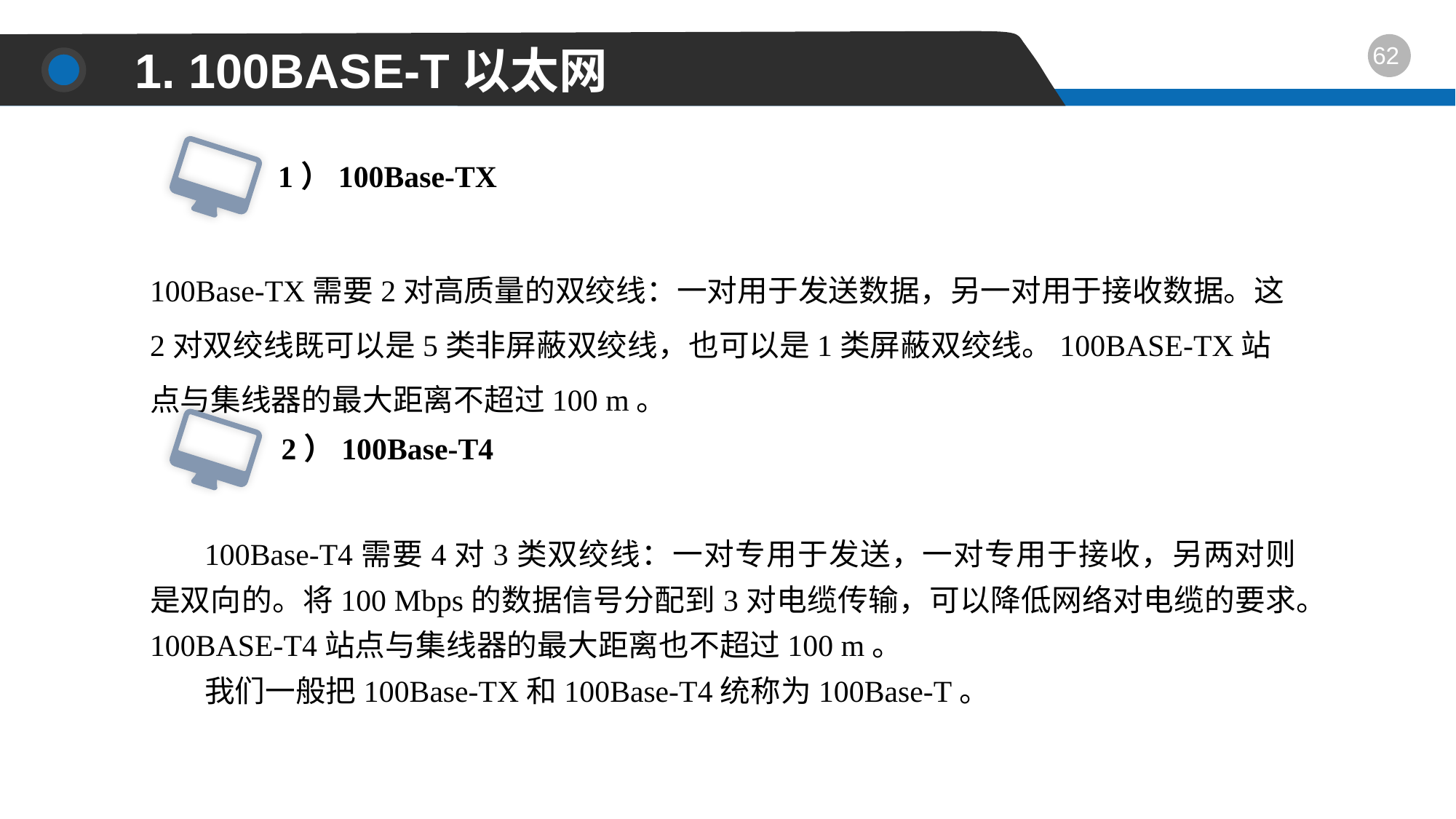

1. 100BASE-T以太网

1）100Base-TX
100Base-TX需要2对高质量的双绞线：一对用于发送数据，另一对用于接收数据。这2对双绞线既可以是5类非屏蔽双绞线，也可以是1类屏蔽双绞线。100BASE-TX站点与集线器的最大距离不超过100 m。

2）100Base-T4
100Base-T4需要4对3类双绞线：一对专用于发送，一对专用于接收，另两对则是双向的。将100 Mbps的数据信号分配到3对电缆传输，可以降低网络对电缆的要求。100BASE-T4站点与集线器的最大距离也不超过100 m。
我们一般把100Base-TX和100Base-T4统称为100Base-T。